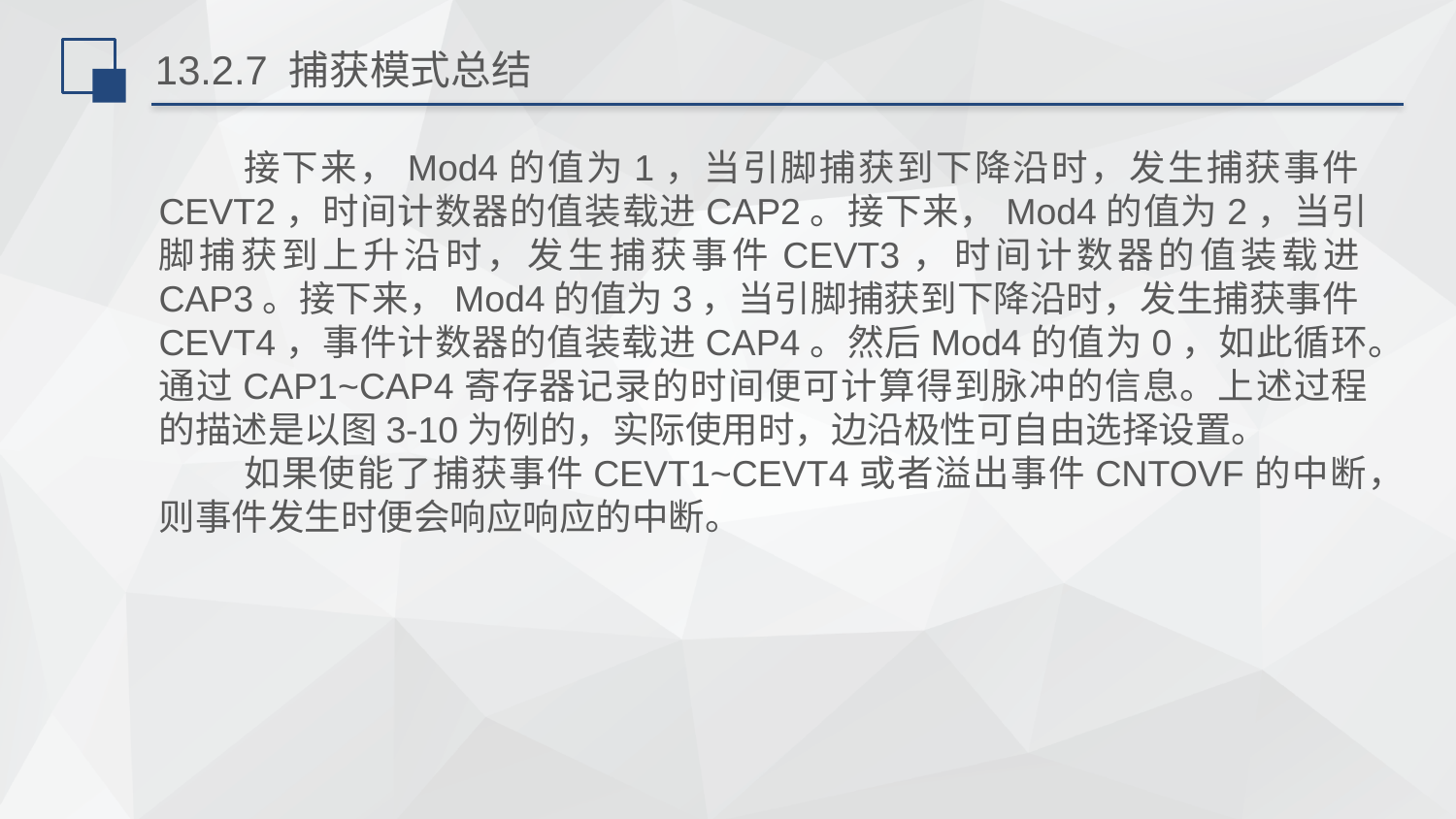

# 13.2.7 捕获模式总结
接下来，Mod4的值为1，当引脚捕获到下降沿时，发生捕获事件CEVT2，时间计数器的值装载进CAP2。接下来，Mod4的值为2，当引脚捕获到上升沿时，发生捕获事件CEVT3，时间计数器的值装载进CAP3。接下来，Mod4的值为3，当引脚捕获到下降沿时，发生捕获事件CEVT4，事件计数器的值装载进CAP4。然后Mod4的值为0，如此循环。通过CAP1~CAP4寄存器记录的时间便可计算得到脉冲的信息。上述过程的描述是以图3-10为例的，实际使用时，边沿极性可自由选择设置。
如果使能了捕获事件CEVT1~CEVT4或者溢出事件CNTOVF的中断，则事件发生时便会响应响应的中断。